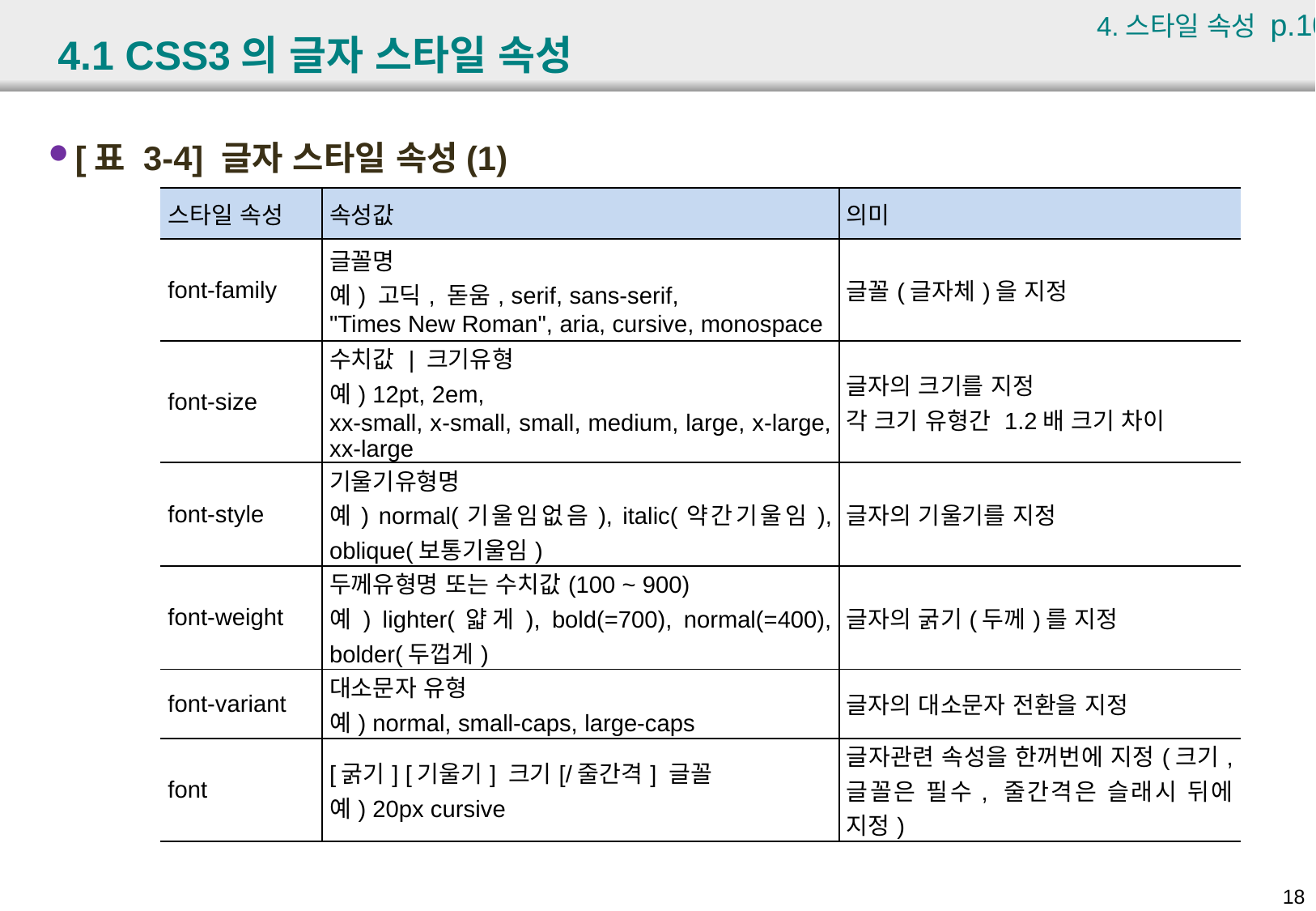

4.스타일 속성 p.100
# 4.1 CSS3의 글자 스타일 속성
[표 3-4] 글자 스타일 속성(1)
| 스타일 속성 | 속성값 | 의미 |
| --- | --- | --- |
| font-family | 글꼴명 예) 고딕, 돋움, serif, sans-serif, "Times New Roman", aria, cursive, monospace | 글꼴(글자체)을 지정 |
| font-size | 수치값 | 크기유형 예) 12pt, 2em, xx-small, x-small, small, medium, large, x-large, xx-large | 글자의 크기를 지정 각 크기 유형간 1.2배 크기 차이 |
| font-style | 기울기유형명 예) normal(기울임없음), italic(약간기울임), oblique(보통기울임) | 글자의 기울기를 지정 |
| font-weight | 두께유형명 또는 수치값(100 ~ 900) 예) lighter(얇게), bold(=700), normal(=400), bolder(두껍게) | 글자의 굵기(두께)를 지정 |
| font-variant | 대소문자 유형 예) normal, small-caps, large-caps | 글자의 대소문자 전환을 지정 |
| font | [굵기] [기울기] 크기[/줄간격] 글꼴 예) 20px cursive | 글자관련 속성을 한꺼번에 지정(크기, 글꼴은 필수, 줄간격은 슬래시 뒤에 지정) |